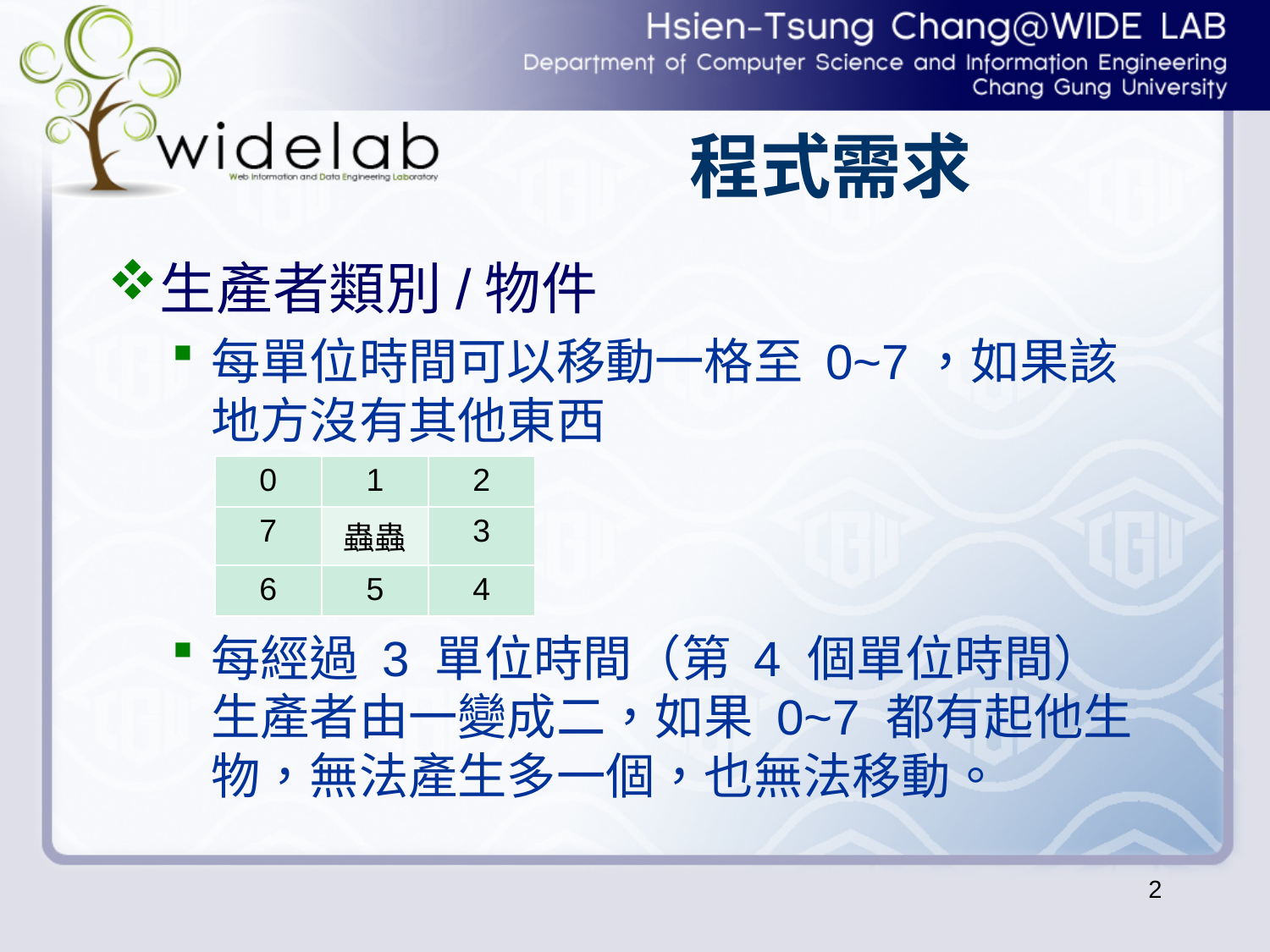

# 程式需求
生產者類別/物件
每單位時間可以移動一格至 0~7，如果該地方沒有其他東西

每經過 3 單位時間（第 4 個單位時間） 生產者由一變成二，如果 0~7 都有起他生物，無法產生多一個，也無法移動。
| 0 | 1 | 2 |
| --- | --- | --- |
| 7 | 蟲蟲 | 3 |
| 6 | 5 | 4 |
2